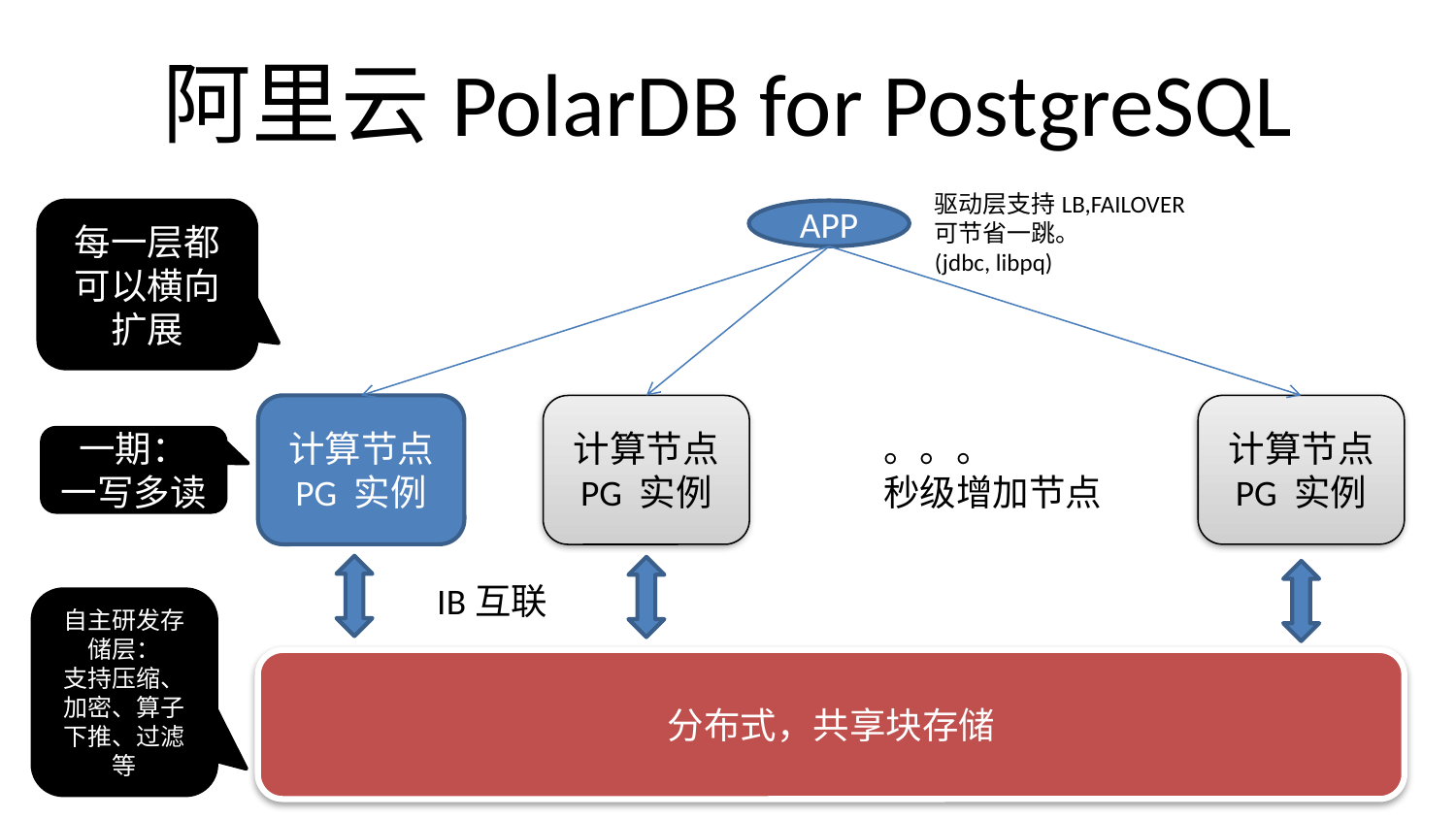

# 阿里云PolarDB for PostgreSQL
驱动层支持LB,FAILOVER
可节省一跳。
(jdbc, libpq)
每一层都可以横向扩展
APP
计算节点
PG 实例
计算节点
PG 实例
计算节点
PG 实例
。。。
秒级增加节点
一期：
一写多读

IB互联
自主研发存储层：
支持压缩、加密、算子下推、过滤等
分布式，共享块存储